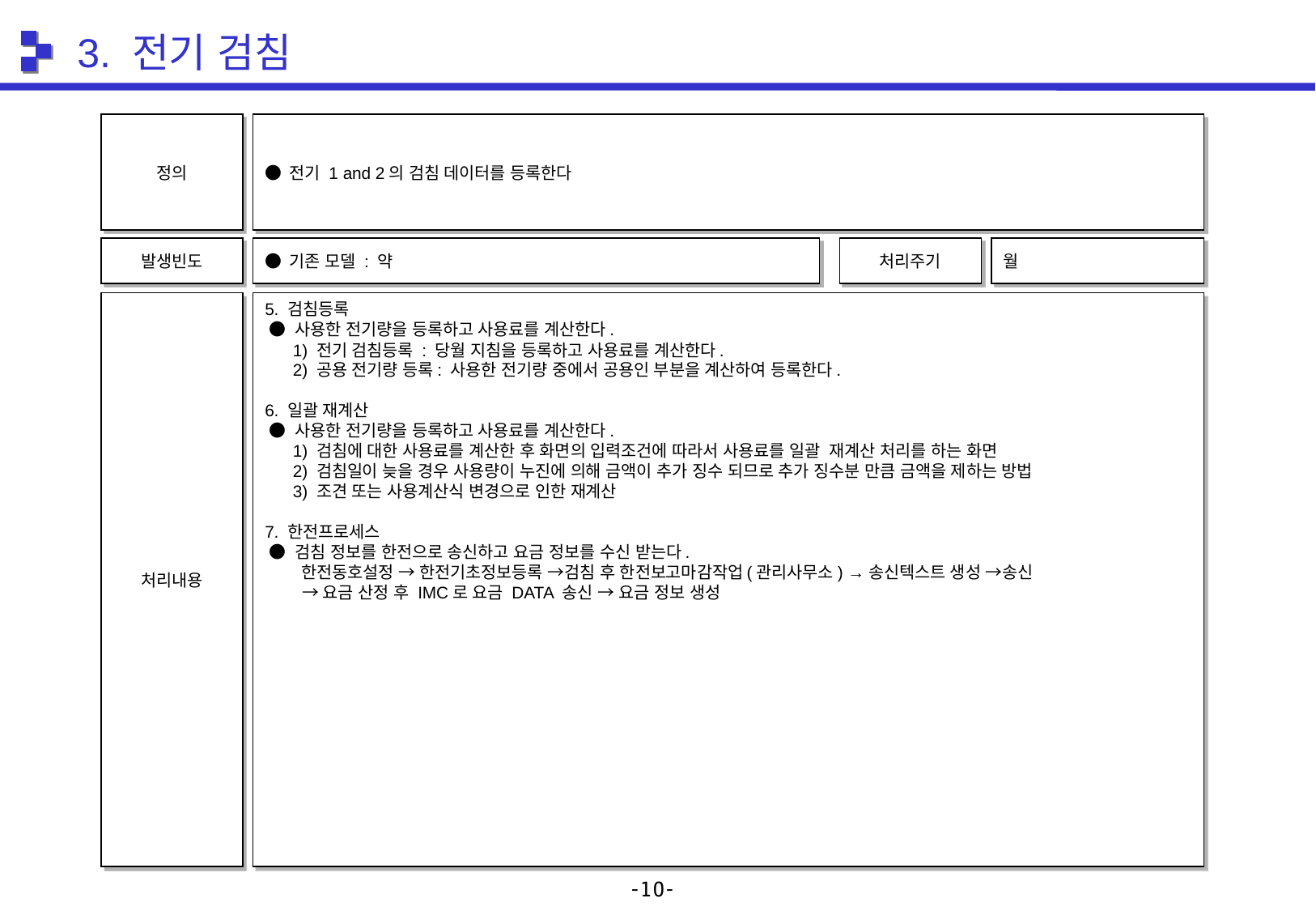

3. 전기 검침
정의
● 전기 1 and 2의 검침 데이터를 등록한다
발생빈도
● 기존 모델 : 약
처리주기
월
처리내용
5. 검침등록
 ● 사용한 전기량을 등록하고 사용료를 계산한다.
      1) 전기 검침등록 : 당월 지침을 등록하고 사용료를 계산한다.
      2) 공용 전기량 등록: 사용한 전기량 중에서 공용인 부분을 계산하여 등록한다.

6. 일괄 재계산
 ● 사용한 전기량을 등록하고 사용료를 계산한다.
      1) 검침에 대한 사용료를 계산한 후 화면의 입력조건에 따라서 사용료를 일괄  재계산 처리를 하는 화면
      2) 검침일이 늦을 경우 사용량이 누진에 의해 금액이 추가 징수 되므로 추가 징수분 만큼 금액을 제하는 방법
      3) 조견 또는 사용계산식 변경으로 인한 재계산

7. 한전프로세스
 ● 검침 정보를 한전으로 송신하고 요금 정보를 수신 받는다.
       한전동호설정 → 한전기초정보등록 →검침 후 한전보고마감작업(관리사무소) →송신텍스트 생성 →송신
        →요금 산정 후 IMC로 요금 DATA 송신 → 요금 정보 생성